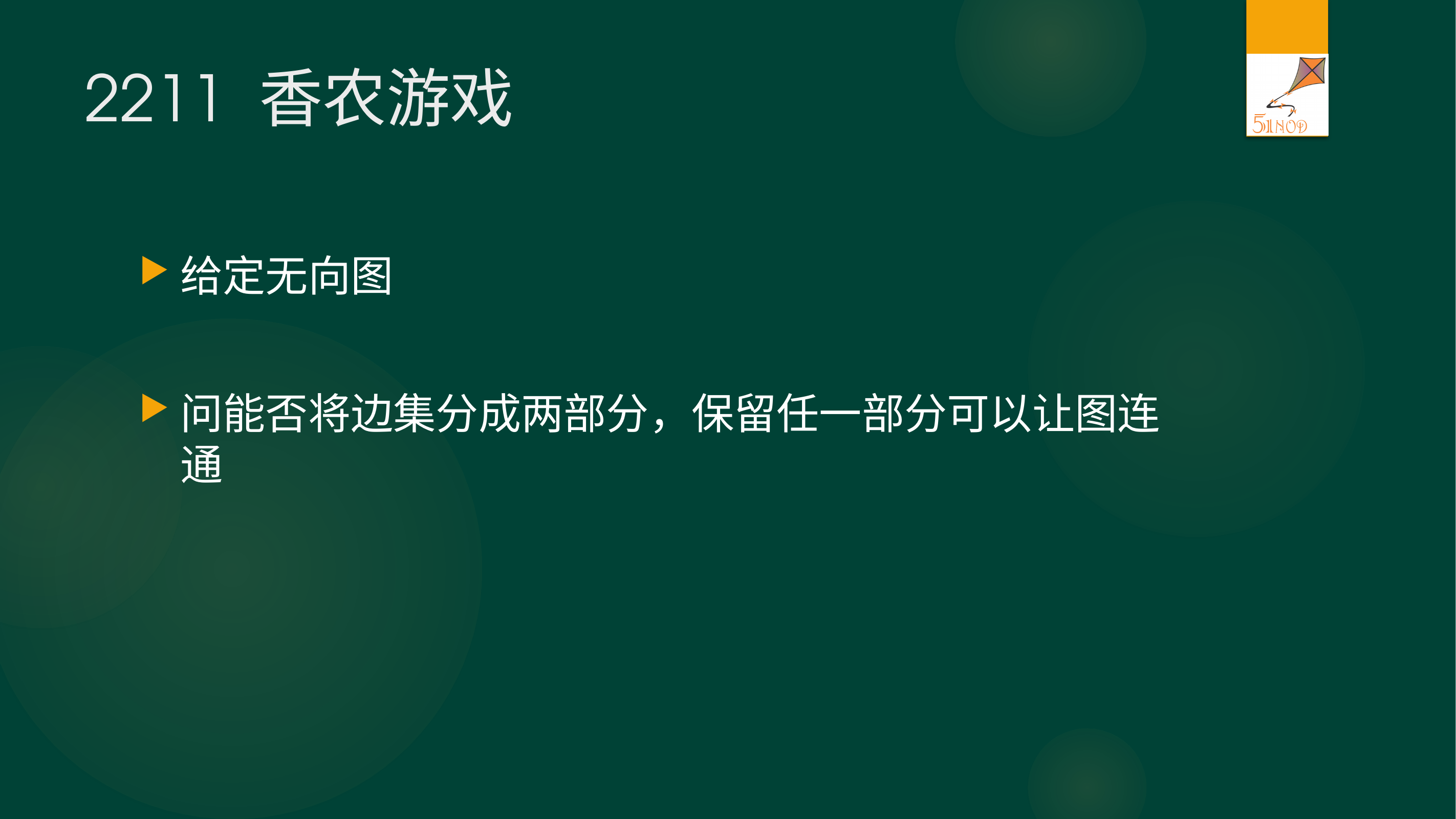

# 2211 香农游戏
给定无向图

问能否将边集分成两部分，保留任一部分可以让图连通